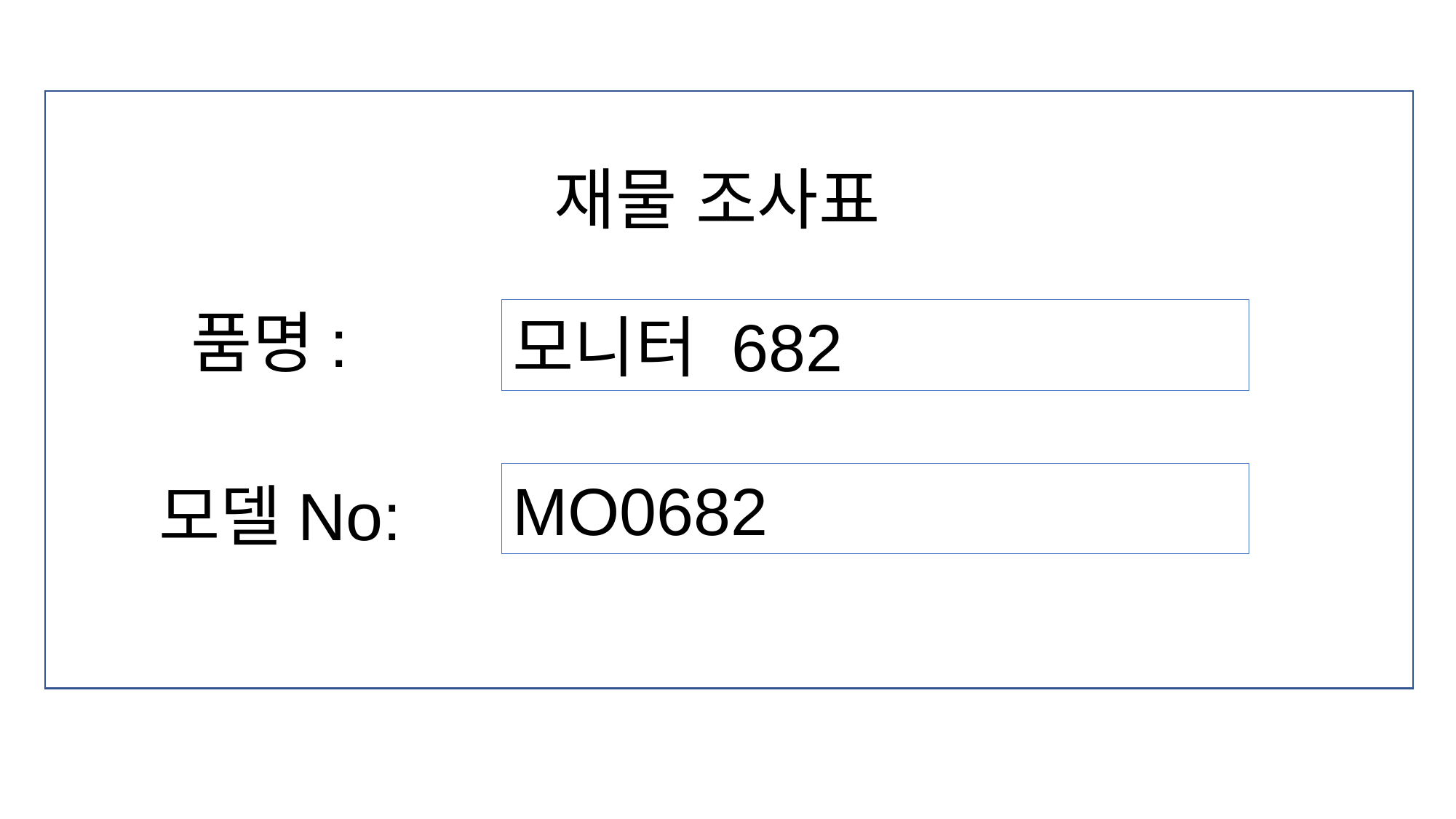

재물 조사표
품명:
모니터 682
MO0682
모델No: